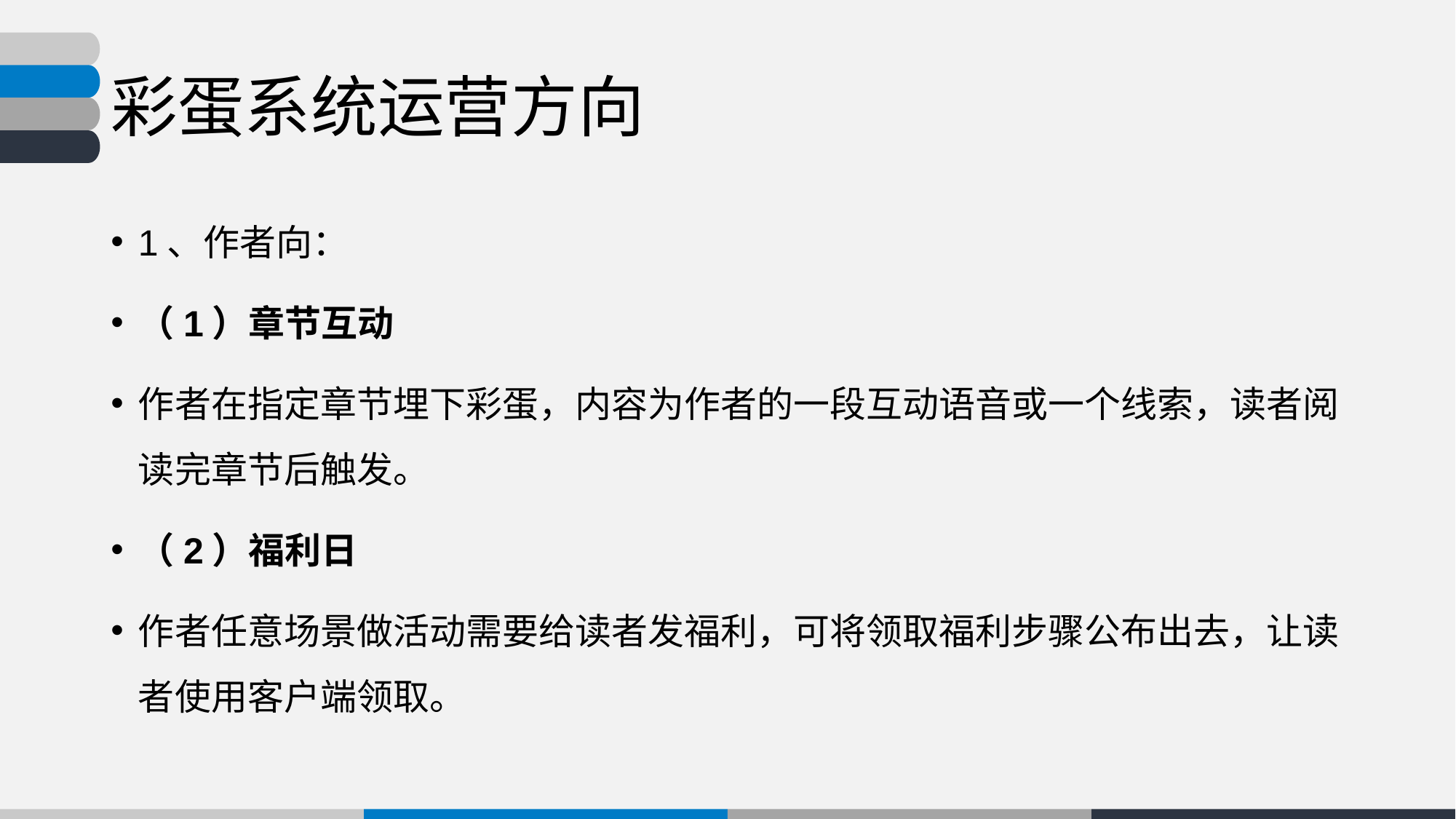

# 彩蛋系统运营方向
1、作者向：
（1）章节互动
作者在指定章节埋下彩蛋，内容为作者的一段互动语音或一个线索，读者阅读完章节后触发。
（2）福利日
作者任意场景做活动需要给读者发福利，可将领取福利步骤公布出去，让读者使用客户端领取。